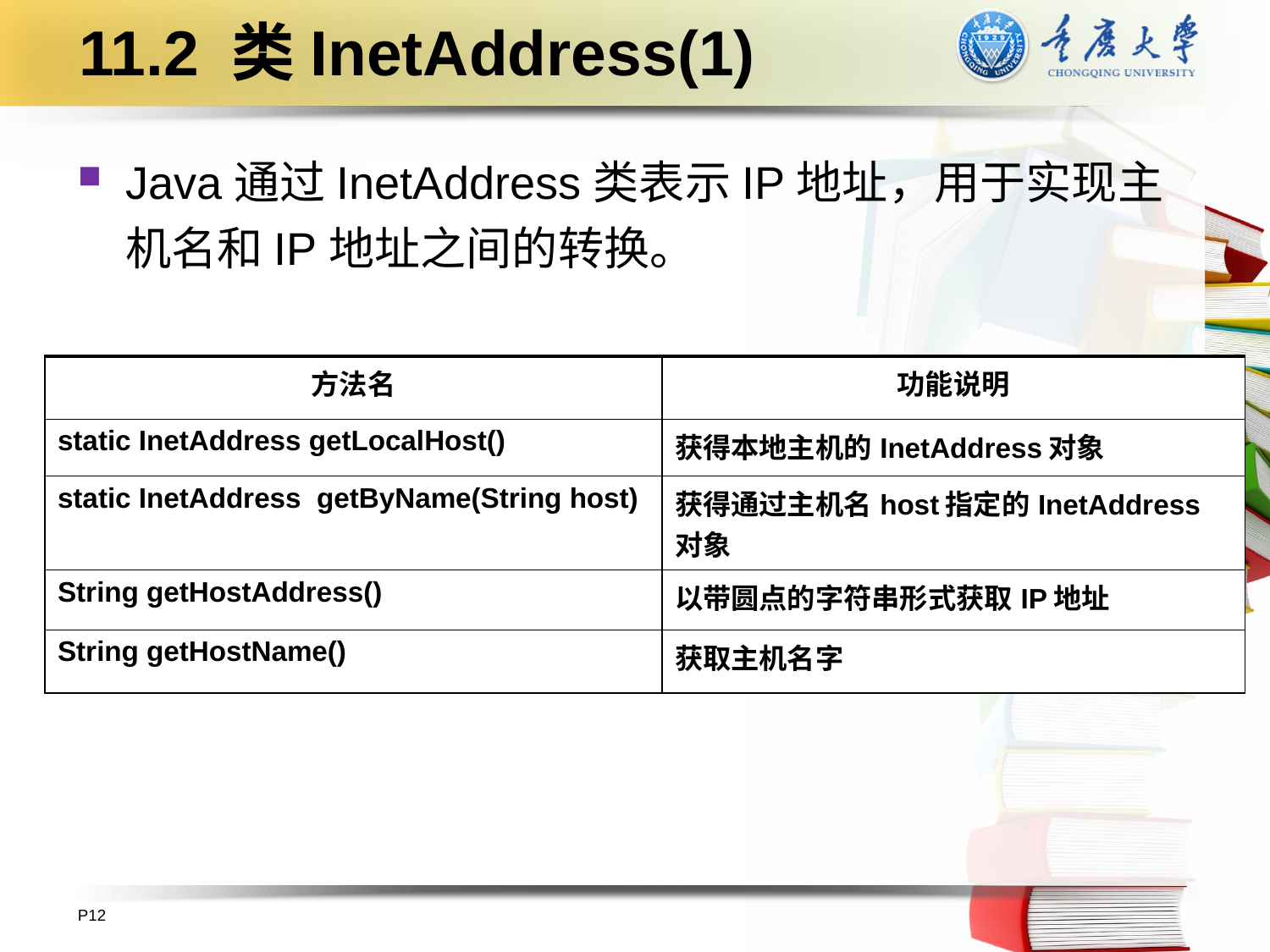

# 11.2 类InetAddress(1)
Java通过InetAddress类表示IP地址，用于实现主机名和IP地址之间的转换。
| 方法名 | 功能说明 |
| --- | --- |
| static InetAddress getLocalHost() | 获得本地主机的InetAddress对象 |
| static InetAddress getByName(String host) | 获得通过主机名host指定的InetAddress对象 |
| String getHostAddress() | 以带圆点的字符串形式获取IP地址 |
| String getHostName() | 获取主机名字 |
P12